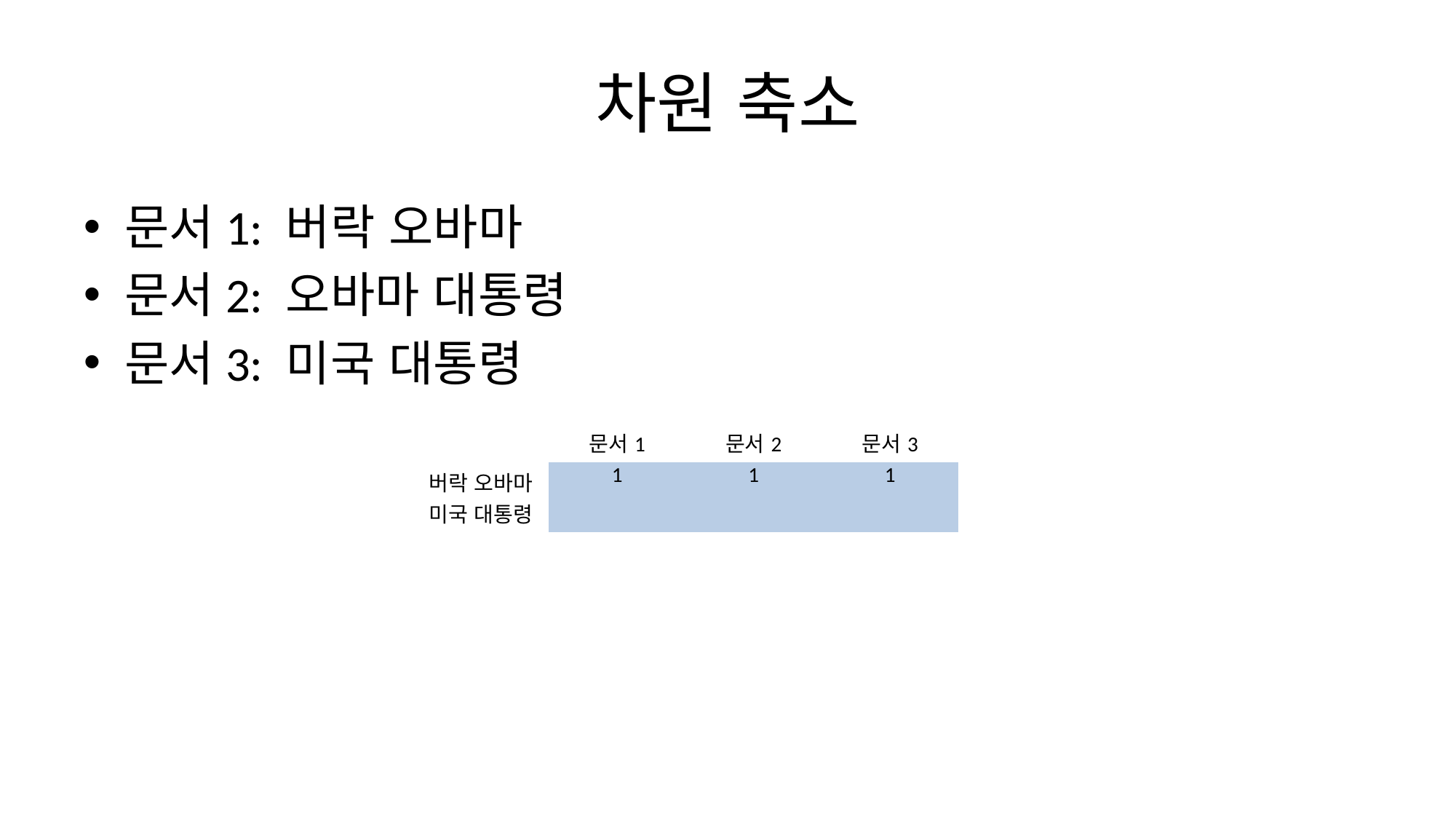

# 차원 축소
문서1: 버락 오바마
문서2: 오바마 대통령
문서3: 미국 대통령
|  | 문서1 | 문서2 | 문서3 |
| --- | --- | --- | --- |
| 버락 오바마 미국 대통령 | 1 | 1 | 1 |